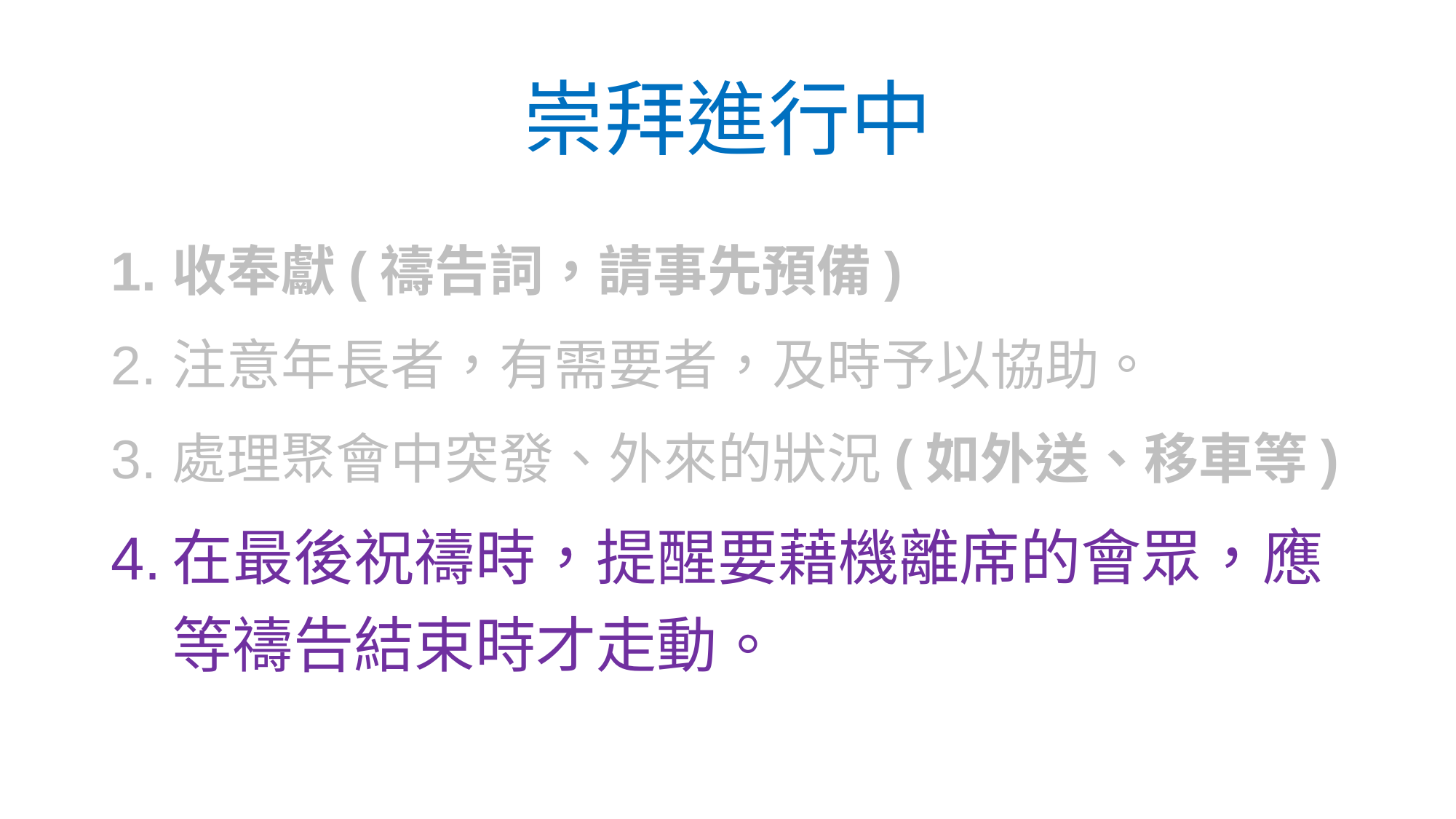

# 崇拜進行中
收奉獻(禱告詞，請事先預備)
注意年長者，有需要者，及時予以協助。
處理聚會中突發、外來的狀況(如外送、移車等)
在最後祝禱時，提醒要藉機離席的會眾，應等禱告結束時才走動。